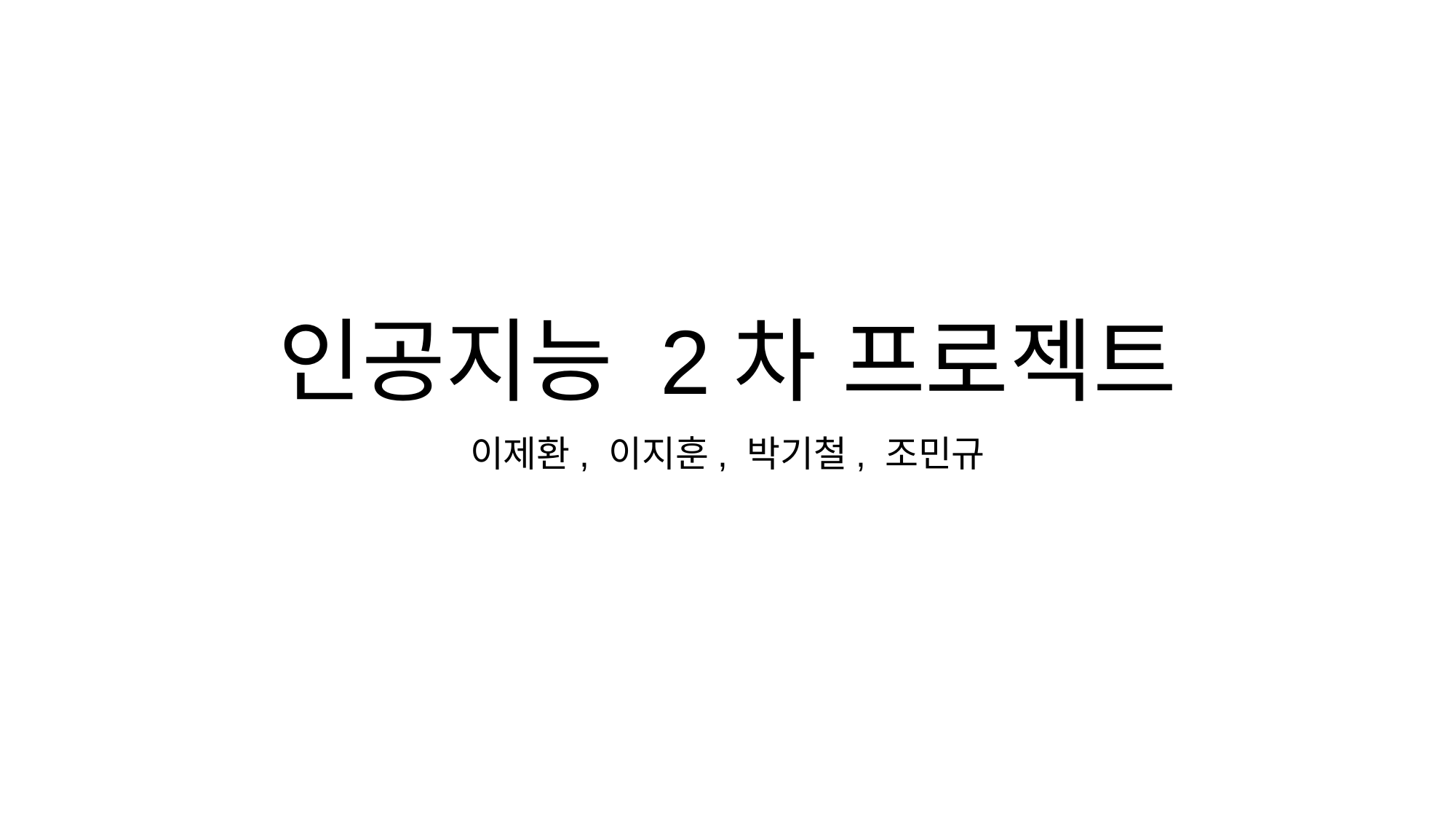

# 인공지능 2차 프로젝트
이제환, 이지훈, 박기철, 조민규